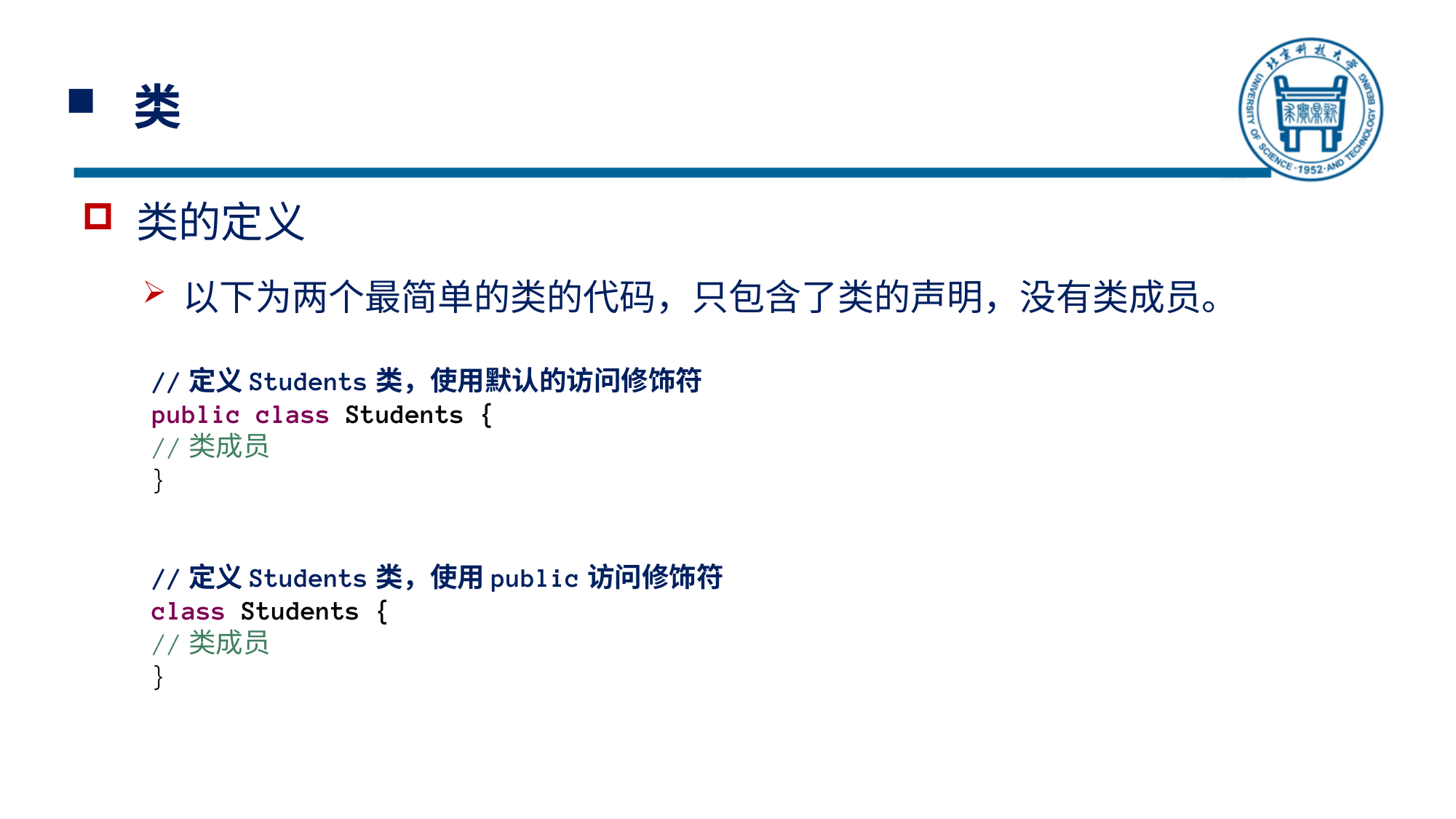

# 类
类的定义
以下为两个最简单的类的代码，只包含了类的声明，没有类成员。
//定义Students类，使用默认的访问修饰符
public class Students {
//类成员
}

//定义Students类，使用public访问修饰符
class Students {
//类成员
}